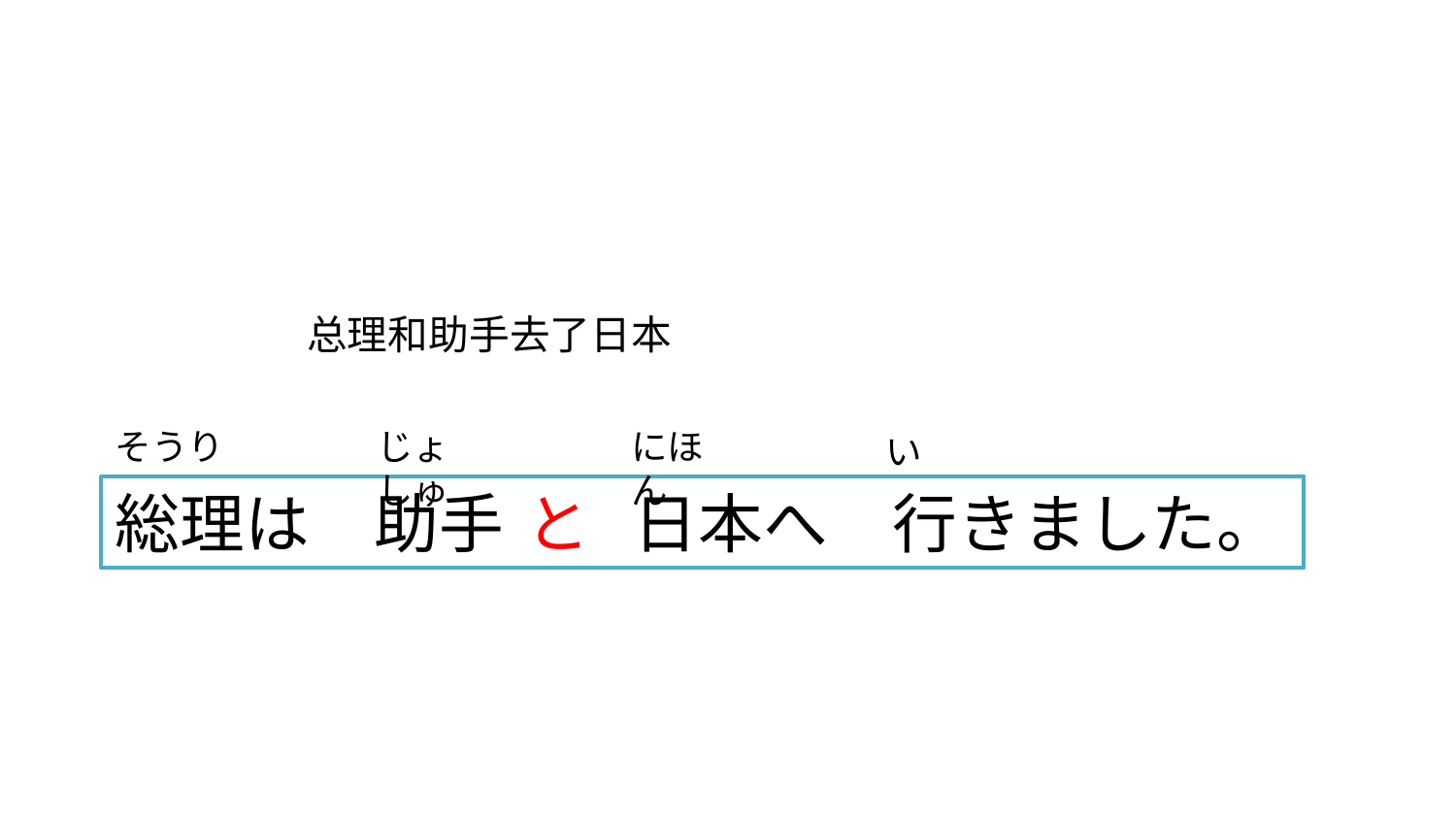

总理和助手去了日本
そうり
じょしゅ
にほん
い
総理は　助手　　日本へ　行きました。
と